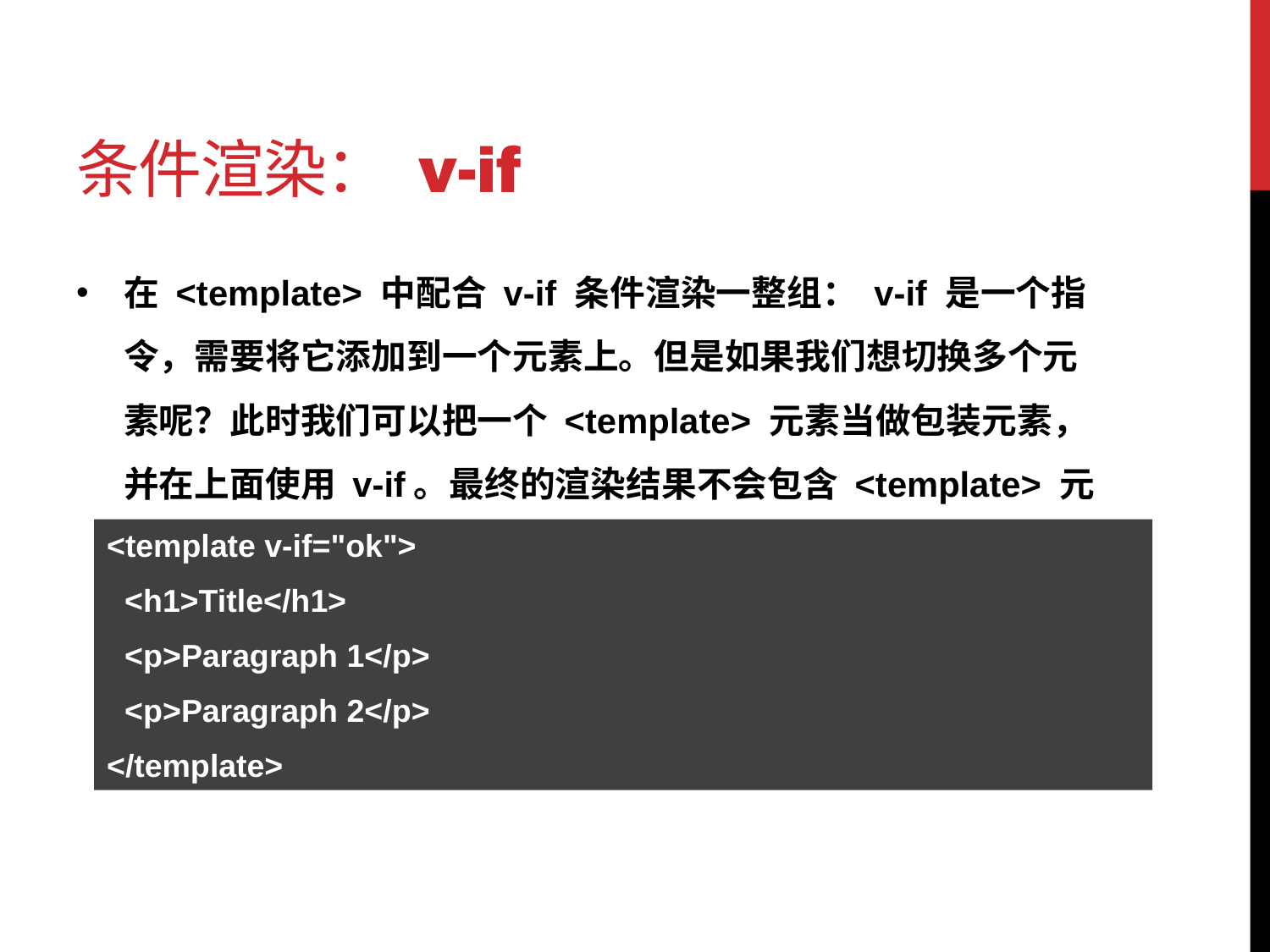

# 条件渲染： v-if
在 <template> 中配合 v-if 条件渲染一整组： v-if 是一个指令，需要将它添加到一个元素上。但是如果我们想切换多个元素呢？此时我们可以把一个 <template> 元素当做包装元素，并在上面使用 v-if。最终的渲染结果不会包含 <template> 元素。

<template v-if="ok">
  <h1>Title</h1>
  <p>Paragraph 1</p>
  <p>Paragraph 2</p>
</template>